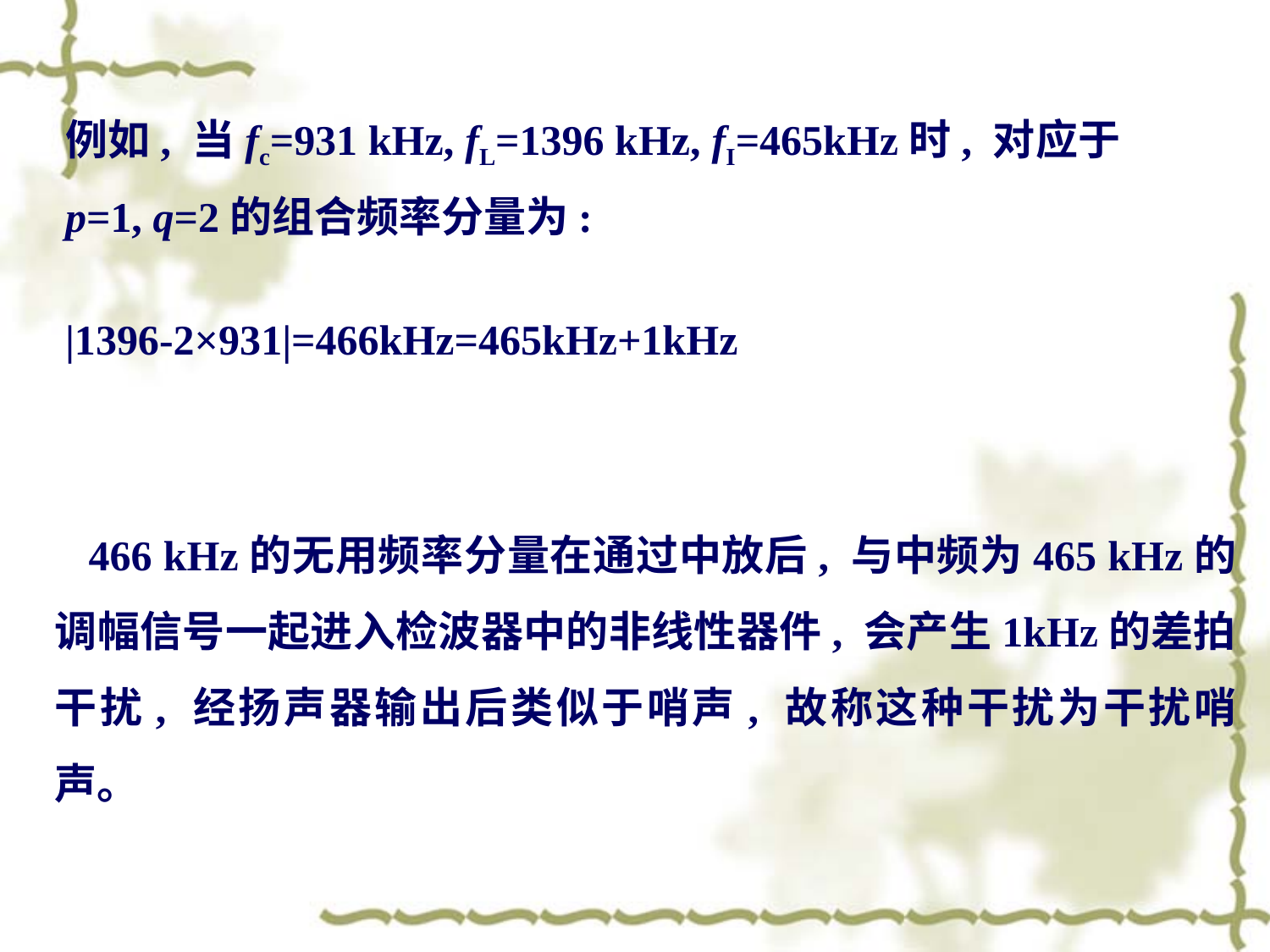

例如, 当fc=931 kHz, fL=1396 kHz, fI=465kHz时, 对应于p=1, q=2的组合频率分量为:
|1396-2×931|=466kHz=465kHz+1kHz
   466 kHz的无用频率分量在通过中放后, 与中频为465 kHz的调幅信号一起进入检波器中的非线性器件, 会产生1kHz的差拍干扰, 经扬声器输出后类似于哨声, 故称这种干扰为干扰哨声。